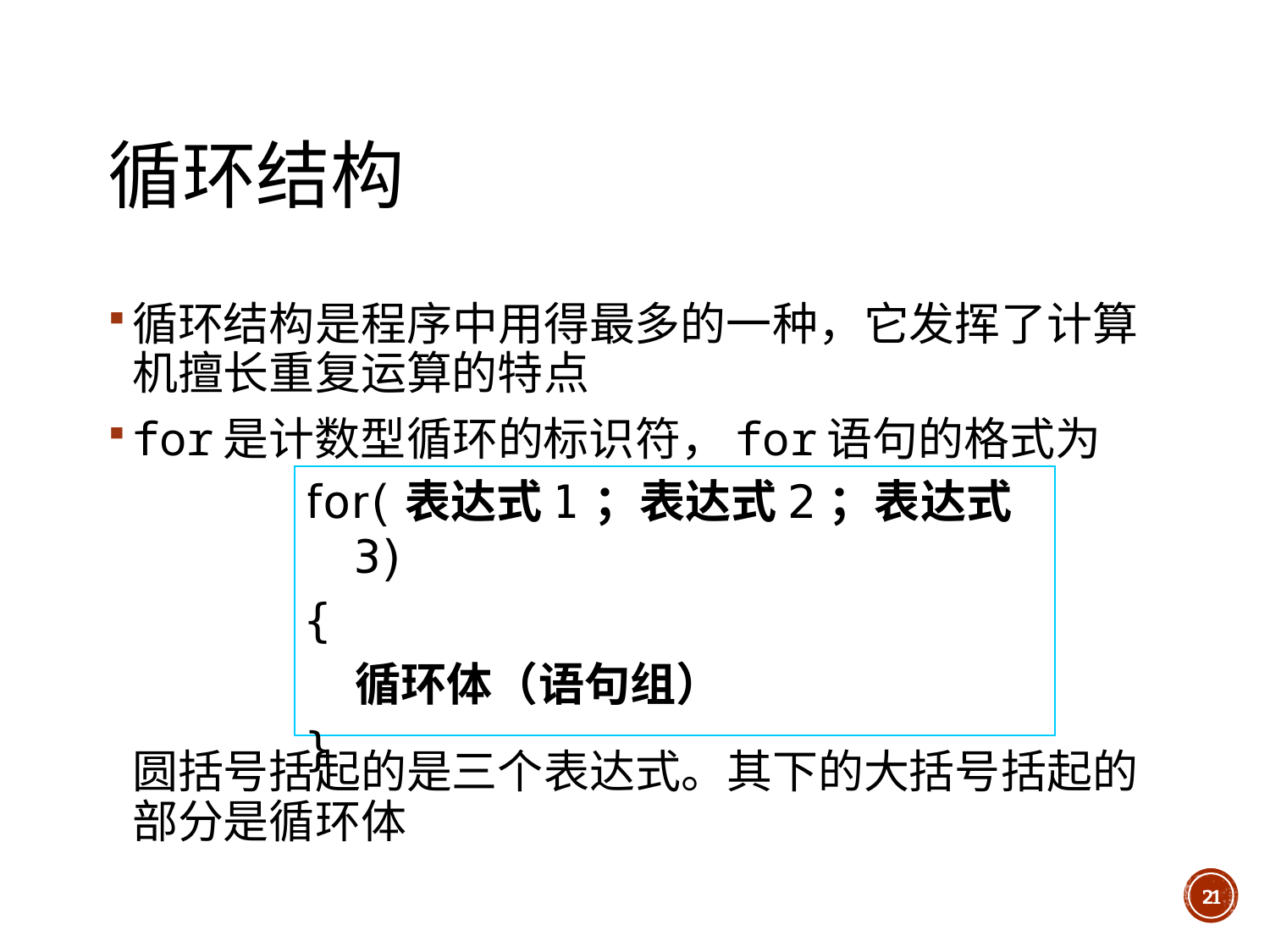

# 循环结构
循环结构是程序中用得最多的一种，它发挥了计算机擅长重复运算的特点
for是计数型循环的标识符，for语句的格式为

	圆括号括起的是三个表达式。其下的大括号括起的部分是循环体

for(表达式1；表达式2；表达式3)
{
	循环体（语句组）
}
21